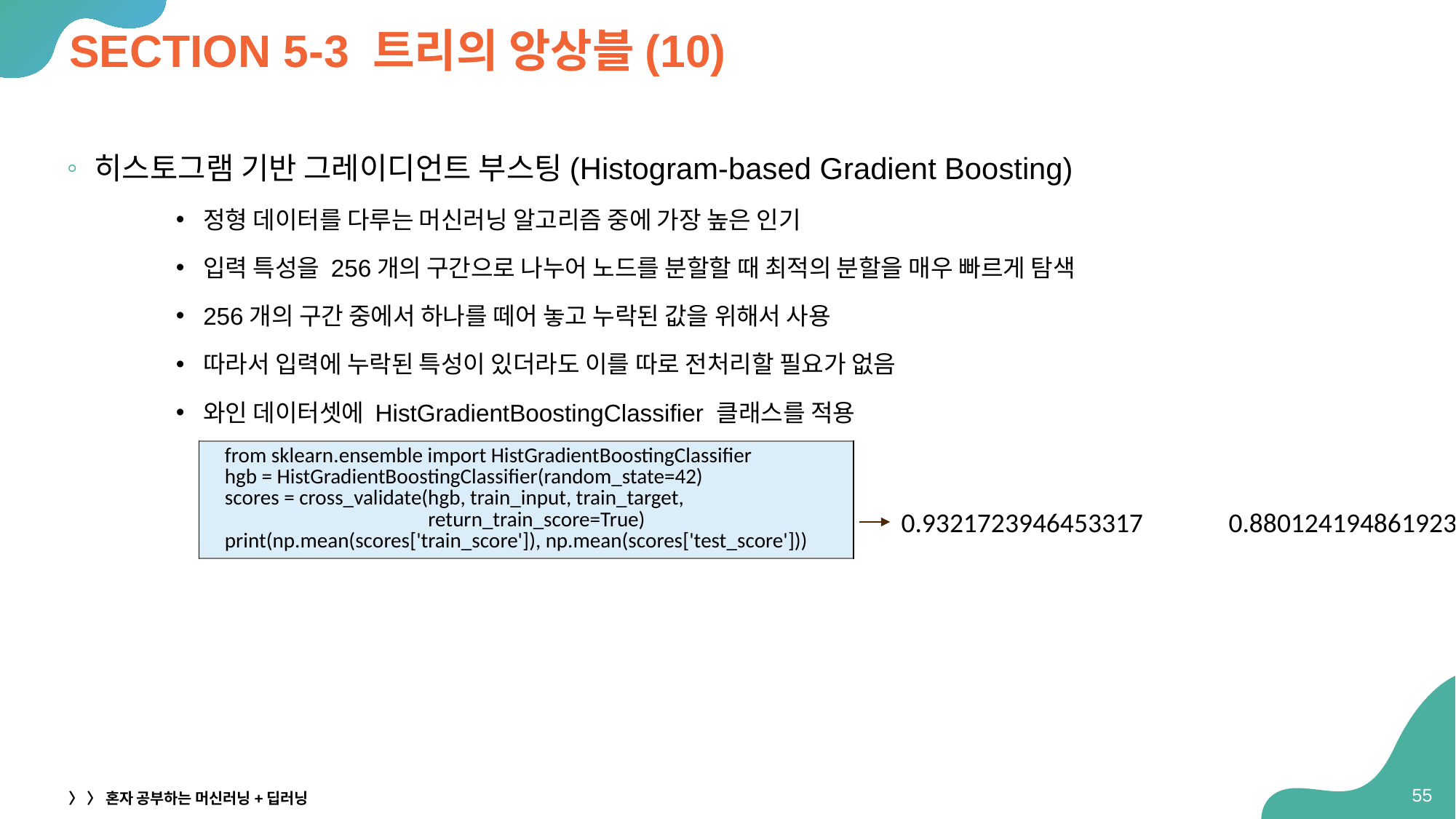

# SECTION 5-3 트리의 앙상블(10)
히스토그램 기반 그레이디언트 부스팅(Histogram-based Gradient Boosting)
정형 데이터를 다루는 머신러닝 알고리즘 중에 가장 높은 인기
입력 특성을 256개의 구간으로 나누어 노드를 분할할 때 최적의 분할을 매우 빠르게 탐색
256개의 구간 중에서 하나를 떼어 놓고 누락된 값을 위해서 사용
따라서 입력에 누락된 특성이 있더라도 이를 따로 전처리할 필요가 없음
와인 데이터셋에 HistGradientBoostingClassifier 클래스를 적용

| from sklearn.ensemble import HistGradientBoostingClassifier hgb = HistGradientBoostingClassifier(random\_state=42) scores = cross\_validate(hgb, train\_input, train\_target, return\_train\_score=True) print(np.mean(scores['train\_score']), np.mean(scores['test\_score'])) |
| --- |
0.9321723946453317 	0.8801241948619236
55
〉 〉 혼자 공부하는 머신러닝+딥러닝